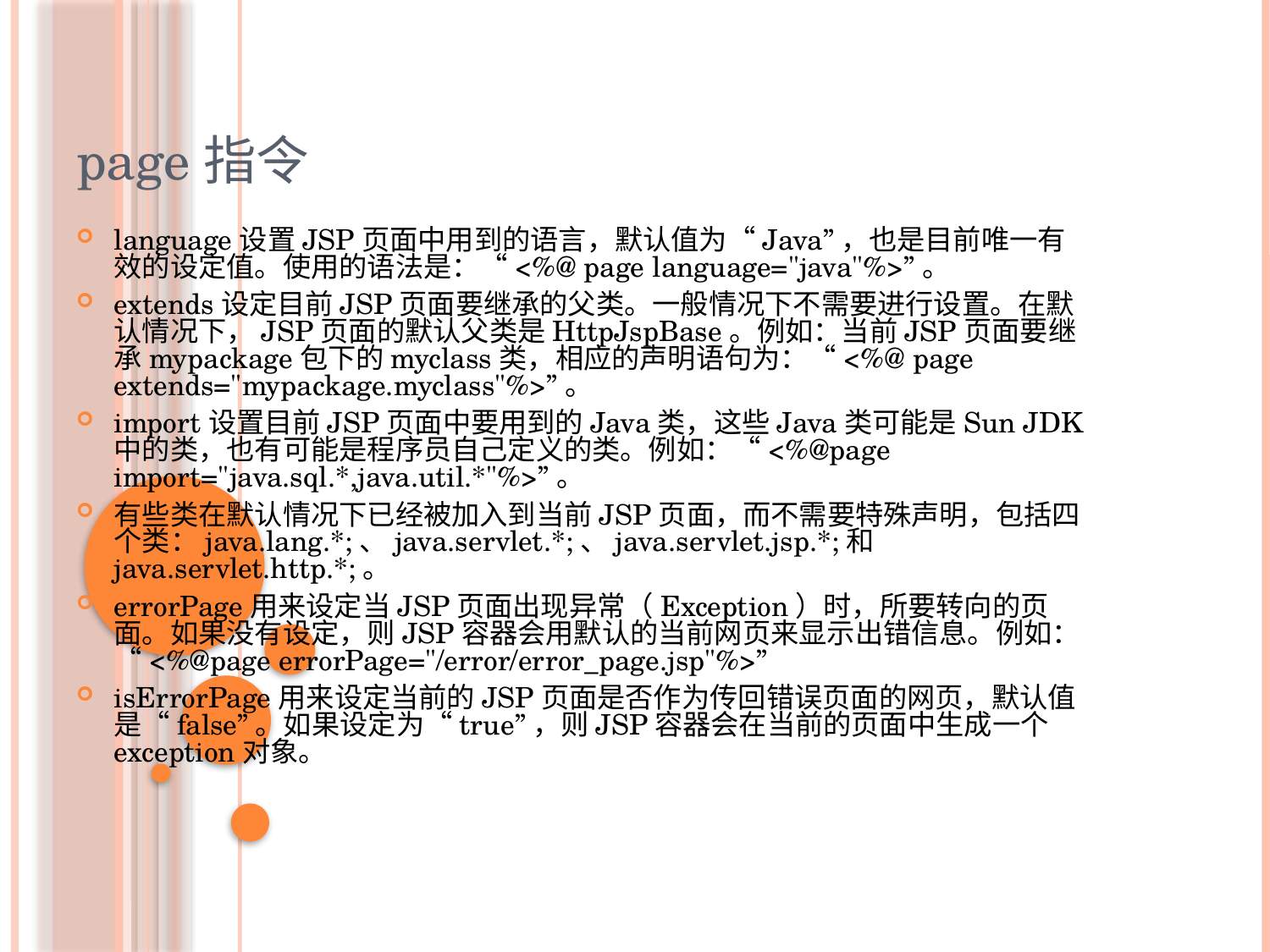

page指令
language设置JSP页面中用到的语言，默认值为“Java”，也是目前唯一有效的设定值。使用的语法是：“<%@ page language="java"%>”。
extends设定目前JSP页面要继承的父类。一般情况下不需要进行设置。在默认情况下，JSP页面的默认父类是HttpJspBase。例如：当前JSP页面要继承mypackage包下的myclass类，相应的声明语句为：“<%@ page extends="mypackage.myclass"%>”。
import设置目前JSP页面中要用到的Java类，这些Java类可能是Sun JDK中的类，也有可能是程序员自己定义的类。例如：“<%@page import="java.sql.*,java.util.*"%>”。
有些类在默认情况下已经被加入到当前JSP页面，而不需要特殊声明，包括四个类：java.lang.*;、java.servlet.*;、java.servlet.jsp.*;和java.servlet.http.*;。
errorPage用来设定当JSP页面出现异常（Exception）时，所要转向的页面。如果没有设定，则JSP容器会用默认的当前网页来显示出错信息。例如：“<%@page errorPage="/error/error_page.jsp"%>”
isErrorPage用来设定当前的JSP页面是否作为传回错误页面的网页，默认值是“false”。如果设定为“true”，则JSP容器会在当前的页面中生成一个exception对象。